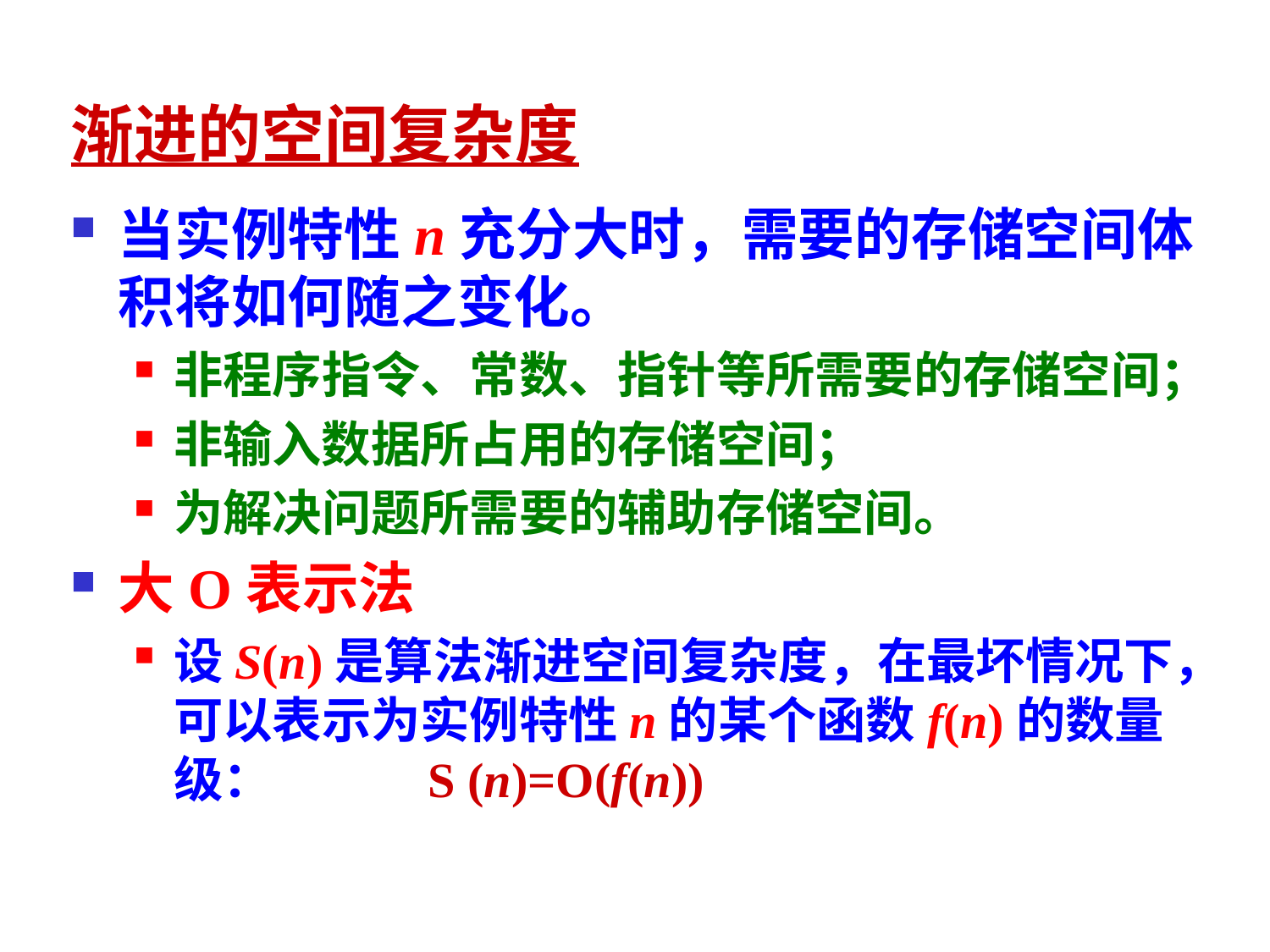

渐进的空间复杂度
当实例特性n充分大时，需要的存储空间体 积将如何随之变化。
非程序指令、常数、指针等所需要的存储空间；
非输入数据所占用的存储空间；
为解决问题所需要的辅助存储空间。
大O表示法
设S(n)是算法渐进空间复杂度，在最坏情况下，可以表示为实例特性n的某个函数f(n)的数量级：		S (n)=O(f(n))
103